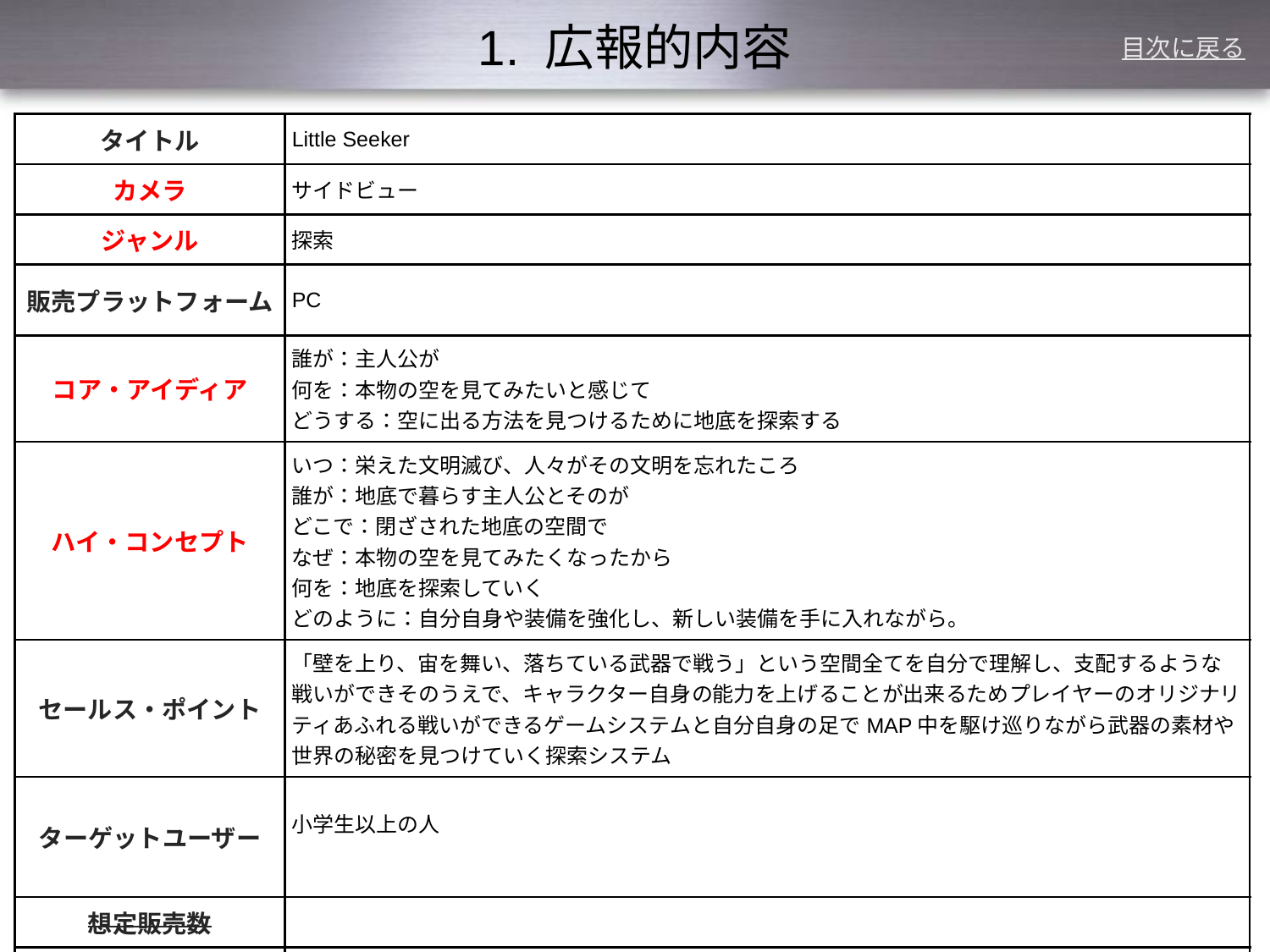

# 1. 広報的内容
目次に戻る
| タイトル | Little Seeker |
| --- | --- |
| カメラ | サイドビュー |
| ジャンル | 探索 |
| 販売プラットフォーム | PC |
| コア・アイディア | 誰が：主人公が 何を：本物の空を見てみたいと感じて どうする：空に出る方法を見つけるために地底を探索する |
| ハイ・コンセプト | いつ：栄えた文明滅び、人々がその文明を忘れたころ 誰が：地底で暮らす主人公とそのが どこで：閉ざされた地底の空間で なぜ：本物の空を見てみたくなったから 何を：地底を探索していく どのように：自分自身や装備を強化し、新しい装備を手に入れながら。 |
| セールス・ポイント | 「壁を上り、宙を舞い、落ちている武器で戦う」という空間全てを自分で理解し、支配するような戦いができそのうえで、キャラクター自身の能力を上げることが出来るためプレイヤーのオリジナリティあふれる戦いができるゲームシステムと自分自身の足でMAP中を駆け巡りながら武器の素材や世界の秘密を見つけていく探索システム |
| ターゲットユーザー | 小学生以上の人 |
| 想定販売数 |  |
| 想定価格 | 2000円 |